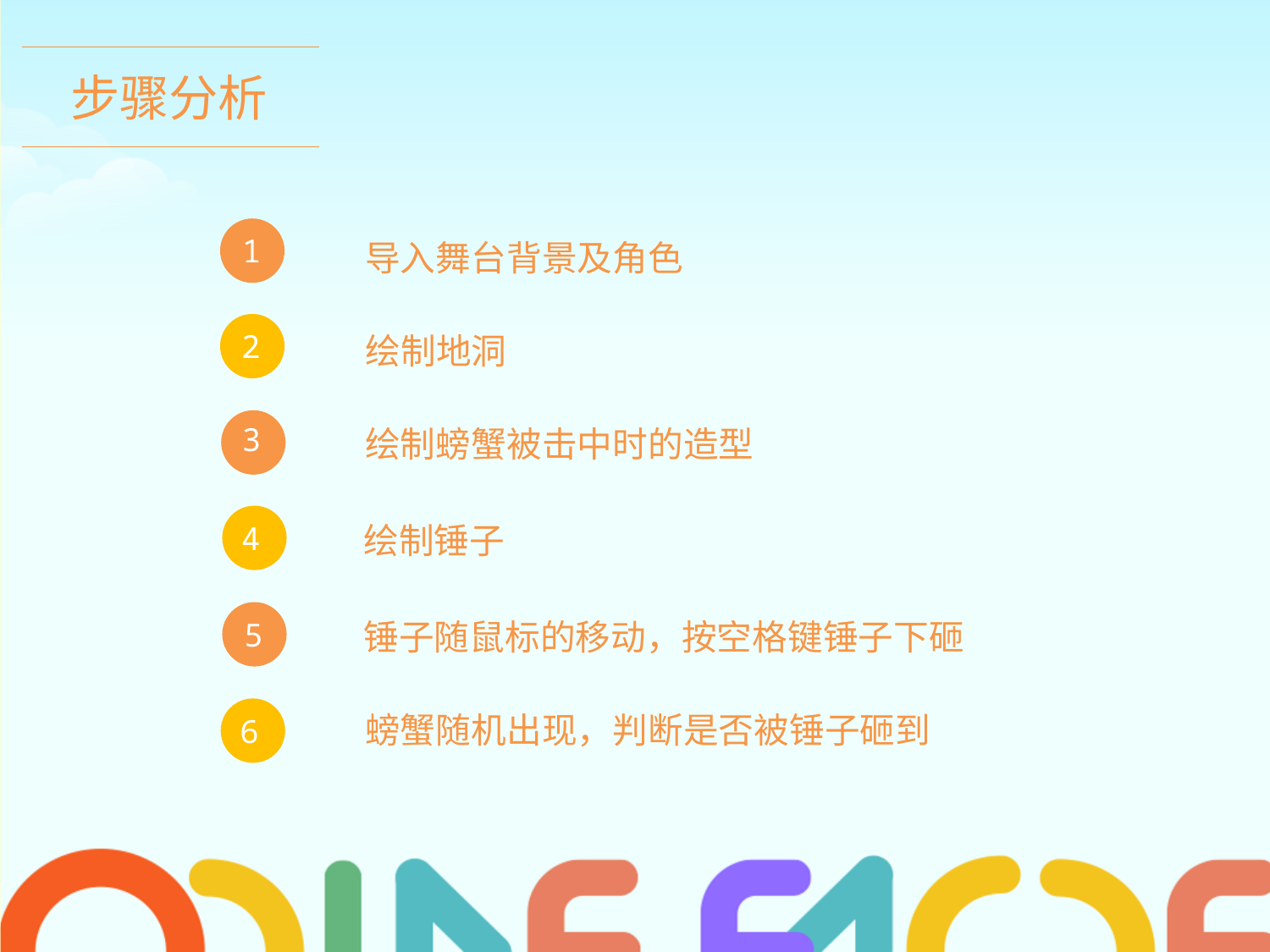

步骤分析

1
导入舞台背景及角色

2
绘制地洞

3
绘制螃蟹被击中时的造型

4
绘制锤子

5
锤子随鼠标的移动，按空格键锤子下砸

6
螃蟹随机出现，判断是否被锤子砸到